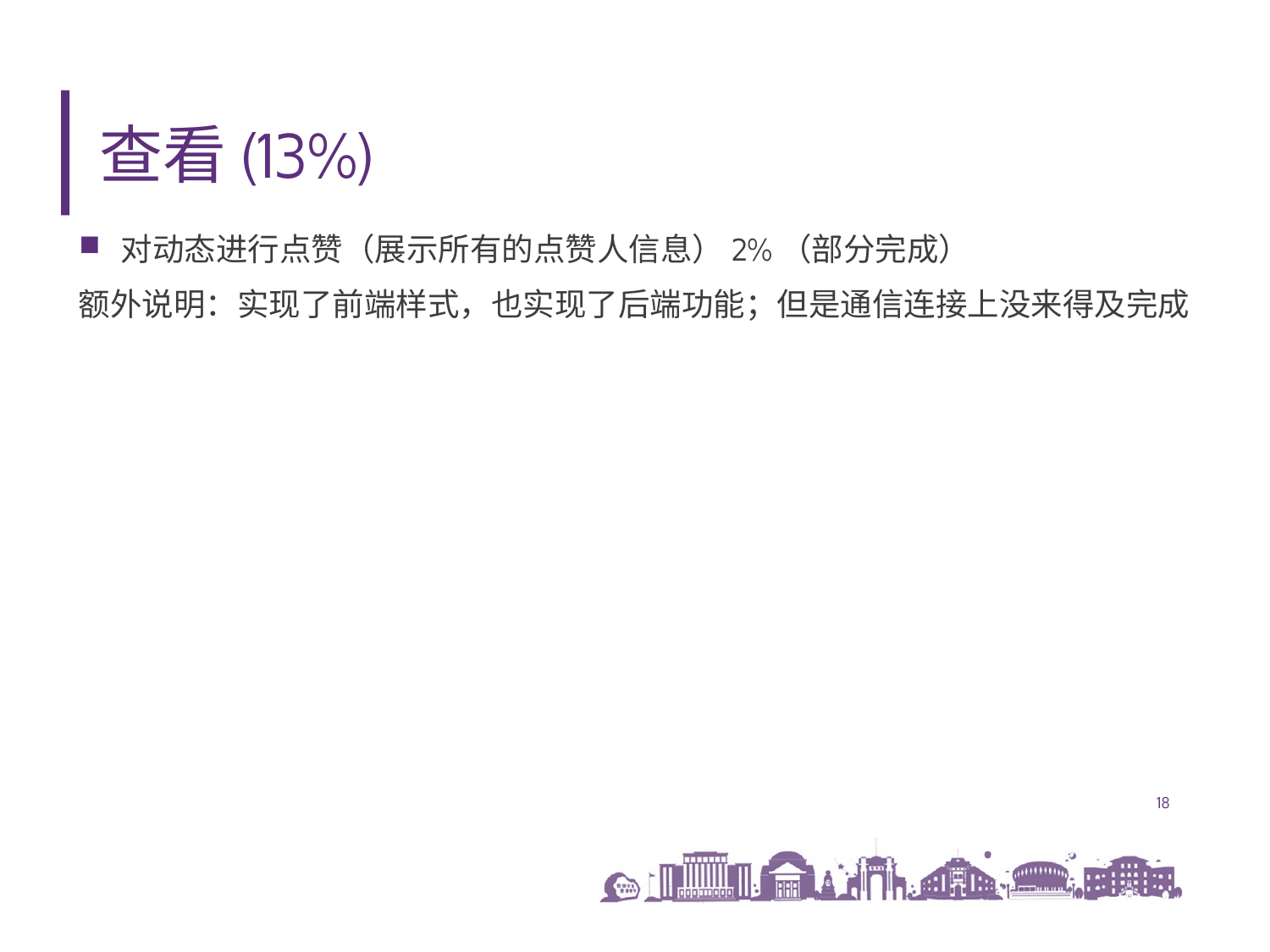

# 查看(13%)
对动态进行点赞（展示所有的点赞人信息）2%（部分完成）
额外说明：实现了前端样式，也实现了后端功能；但是通信连接上没来得及完成
18